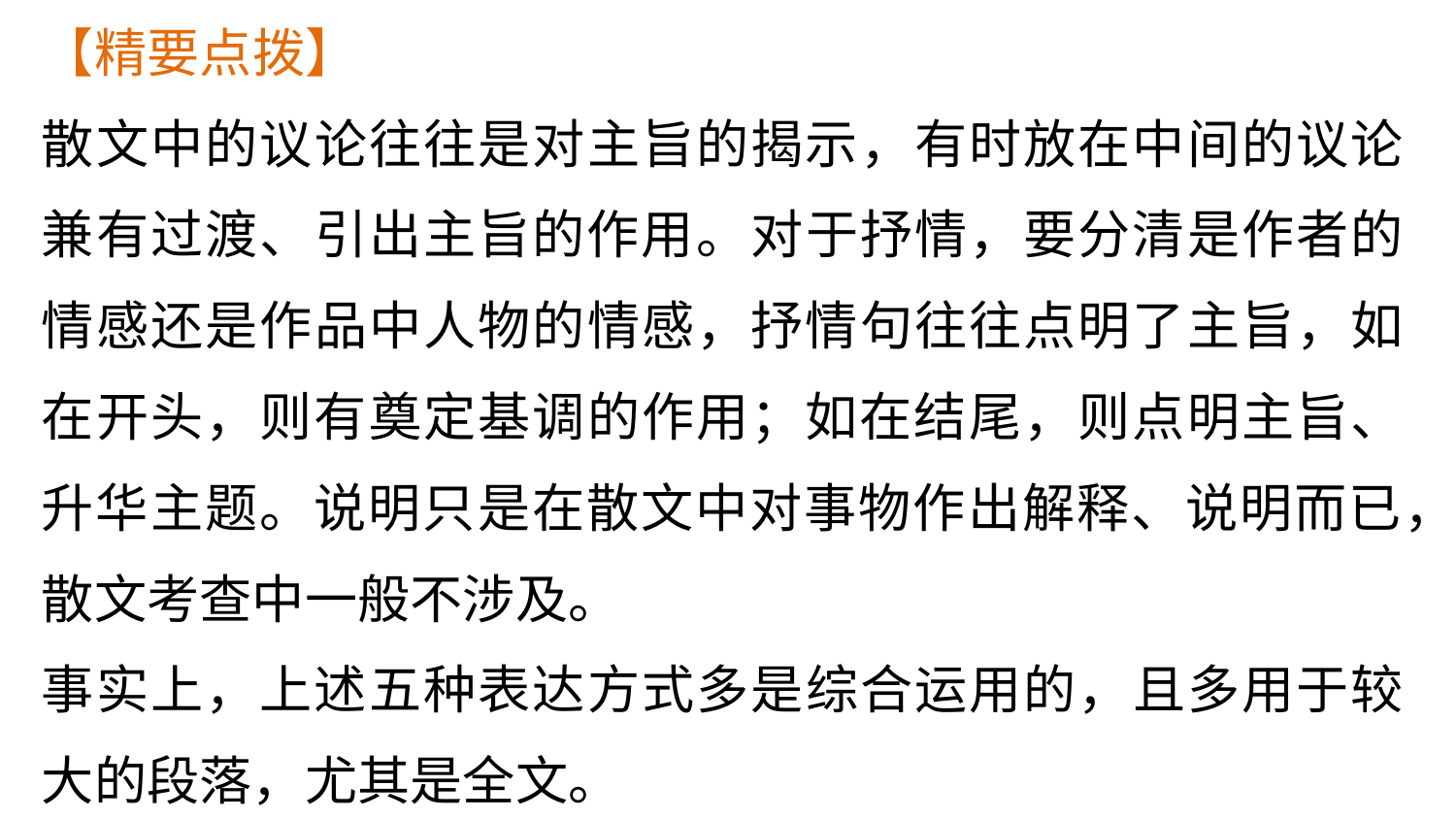

【精要点拨】
散文中的议论往往是对主旨的揭示，有时放在中间的议论兼有过渡、引出主旨的作用。对于抒情，要分清是作者的情感还是作品中人物的情感，抒情句往往点明了主旨，如在开头，则有奠定基调的作用；如在结尾，则点明主旨、升华主题。说明只是在散文中对事物作出解释、说明而已，散文考查中一般不涉及。
事实上，上述五种表达方式多是综合运用的，且多用于较大的段落，尤其是全文。